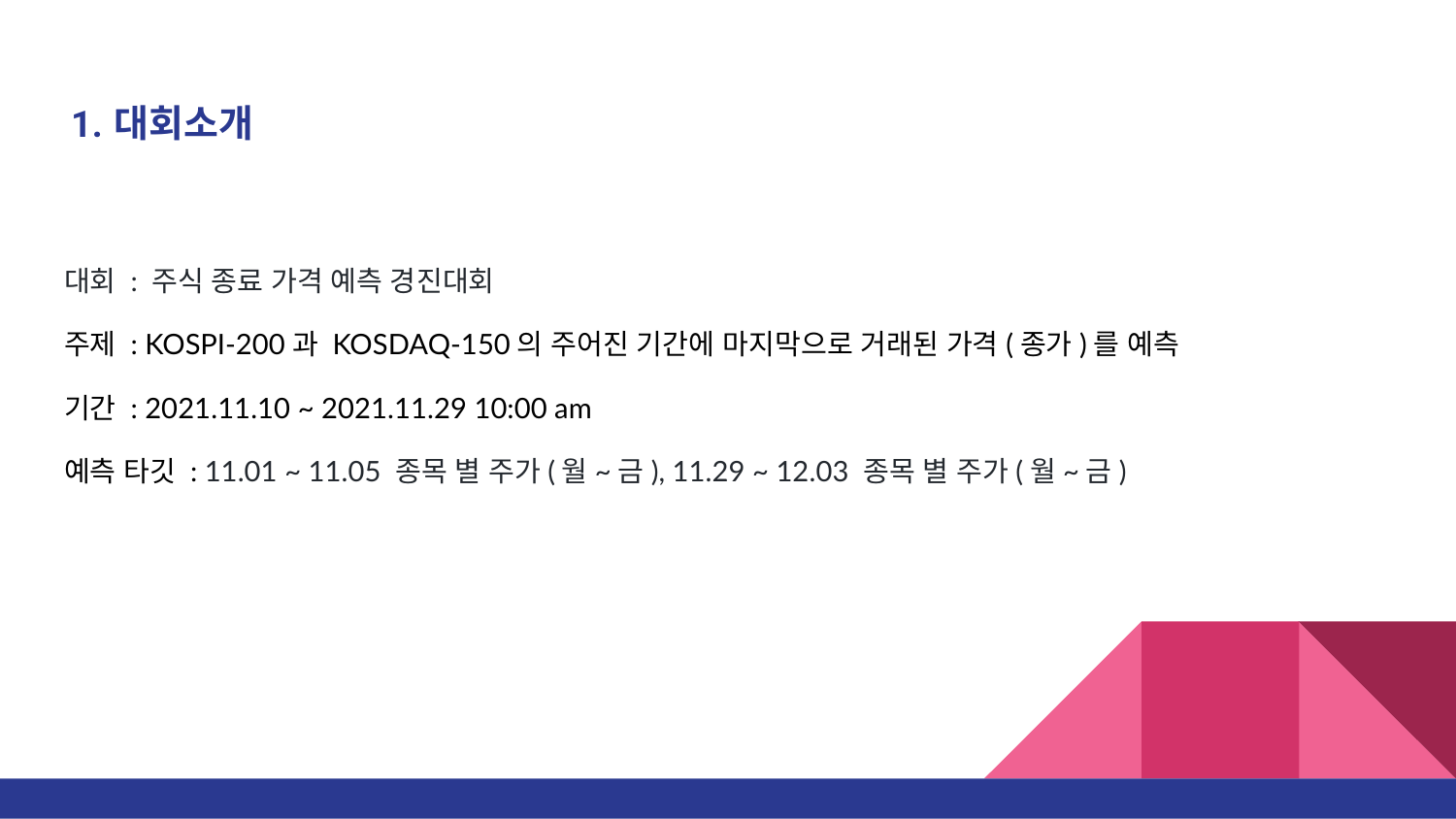

# 대회소개

대회 : 주식 종료 가격 예측 경진대회
주제 : KOSPI-200과 KOSDAQ-150의 주어진 기간에 마지막으로 거래된 가격(종가)를 예측
기간 : 2021.11.10 ~ 2021.11.29 10:00 am
예측 타깃 : 11.01 ~ 11.05 종목 별 주가(월~금), 11.29 ~ 12.03 종목 별 주가(월~금)